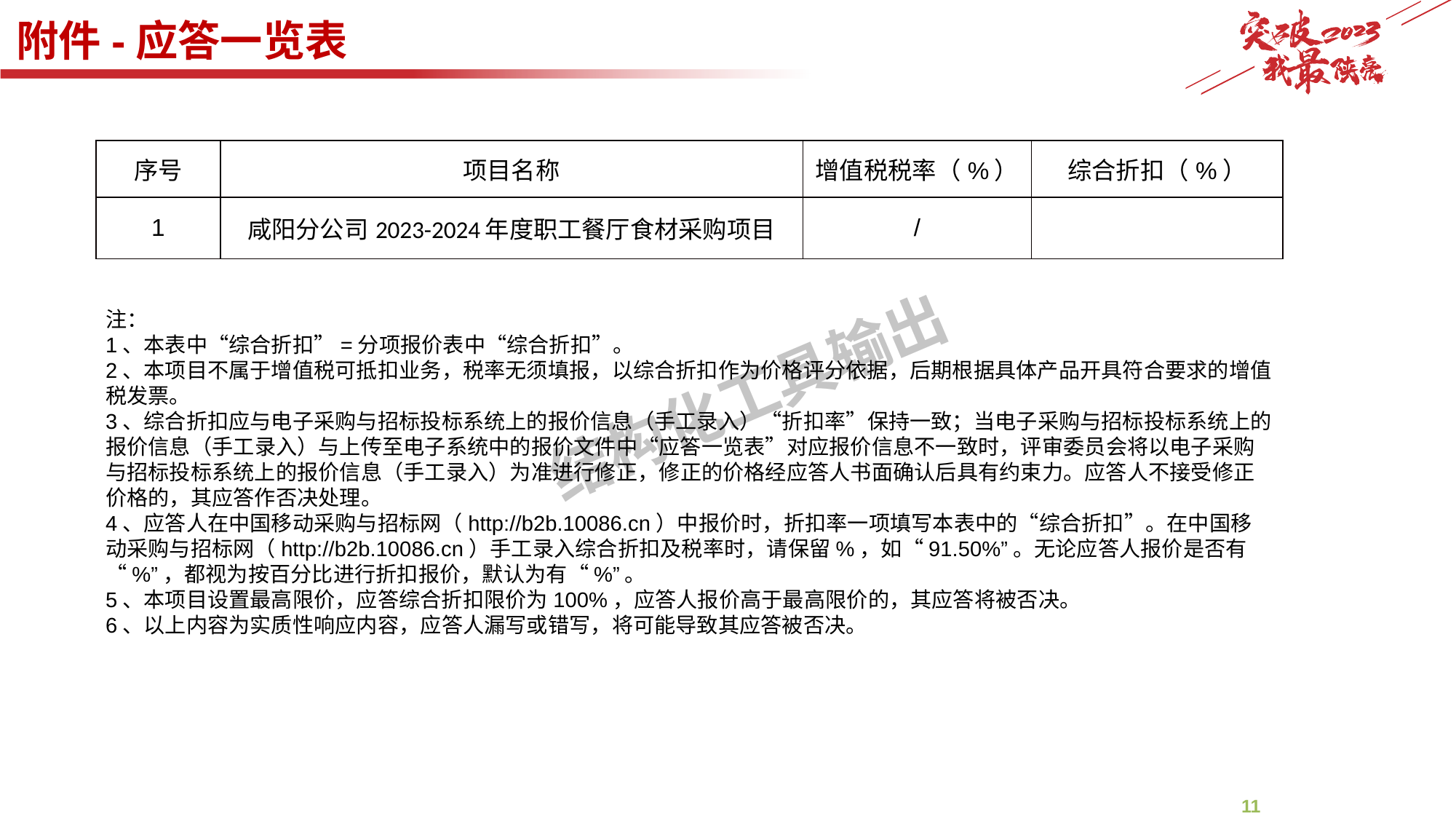

附件-应答一览表

| 序号 | 项目名称 | 增值税税率（%） | 综合折扣（%） |
| --- | --- | --- | --- |
| 1 | 咸阳分公司2023-2024年度职工餐厅食材采购项目 | / |  |
注：
1、本表中“综合折扣”=分项报价表中“综合折扣”。
2、本项目不属于增值税可抵扣业务，税率无须填报，以综合折扣作为价格评分依据，后期根据具体产品开具符合要求的增值税发票。
3、综合折扣应与电子采购与招标投标系统上的报价信息（手工录入）“折扣率”保持一致；当电子采购与招标投标系统上的报价信息（手工录入）与上传至电子系统中的报价文件中“应答一览表”对应报价信息不一致时，评审委员会将以电子采购与招标投标系统上的报价信息（手工录入）为准进行修正，修正的价格经应答人书面确认后具有约束力。应答人不接受修正价格的，其应答作否决处理。
4、应答人在中国移动采购与招标网（http://b2b.10086.cn）中报价时，折扣率一项填写本表中的“综合折扣”。在中国移动采购与招标网（http://b2b.10086.cn）手工录入综合折扣及税率时，请保留%，如“91.50%”。无论应答人报价是否有“%”，都视为按百分比进行折扣报价，默认为有“%”。
5、本项目设置最高限价，应答综合折扣限价为100%，应答人报价高于最高限价的，其应答将被否决。
6、以上内容为实质性响应内容，应答人漏写或错写，将可能导致其应答被否决。

11